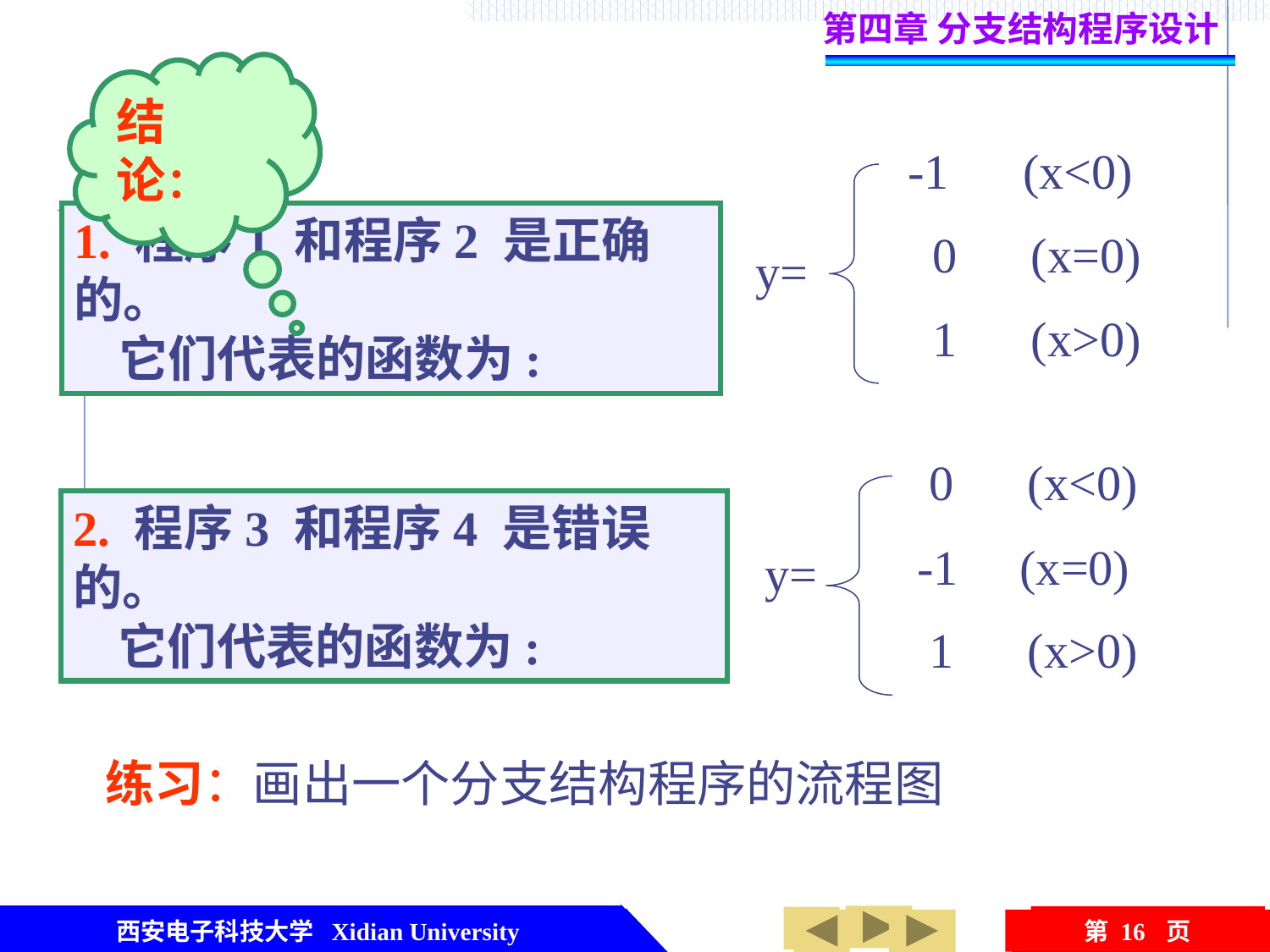

第四章 分支结构程序设计

结论：
-1      (x<0)
  0      (x=0)
  1      (x>0)

y=
1. 程序1 和程序2 是正确的。
    它们代表的函数为:
  0      (x<0)
 -1     (x=0)
  1      (x>0)

y=
2. 程序3 和程序4 是错误的。
    它们代表的函数为:
练习：画出一个分支结构程序的流程图

西安电子科技大学  Xidian University

第 16 页